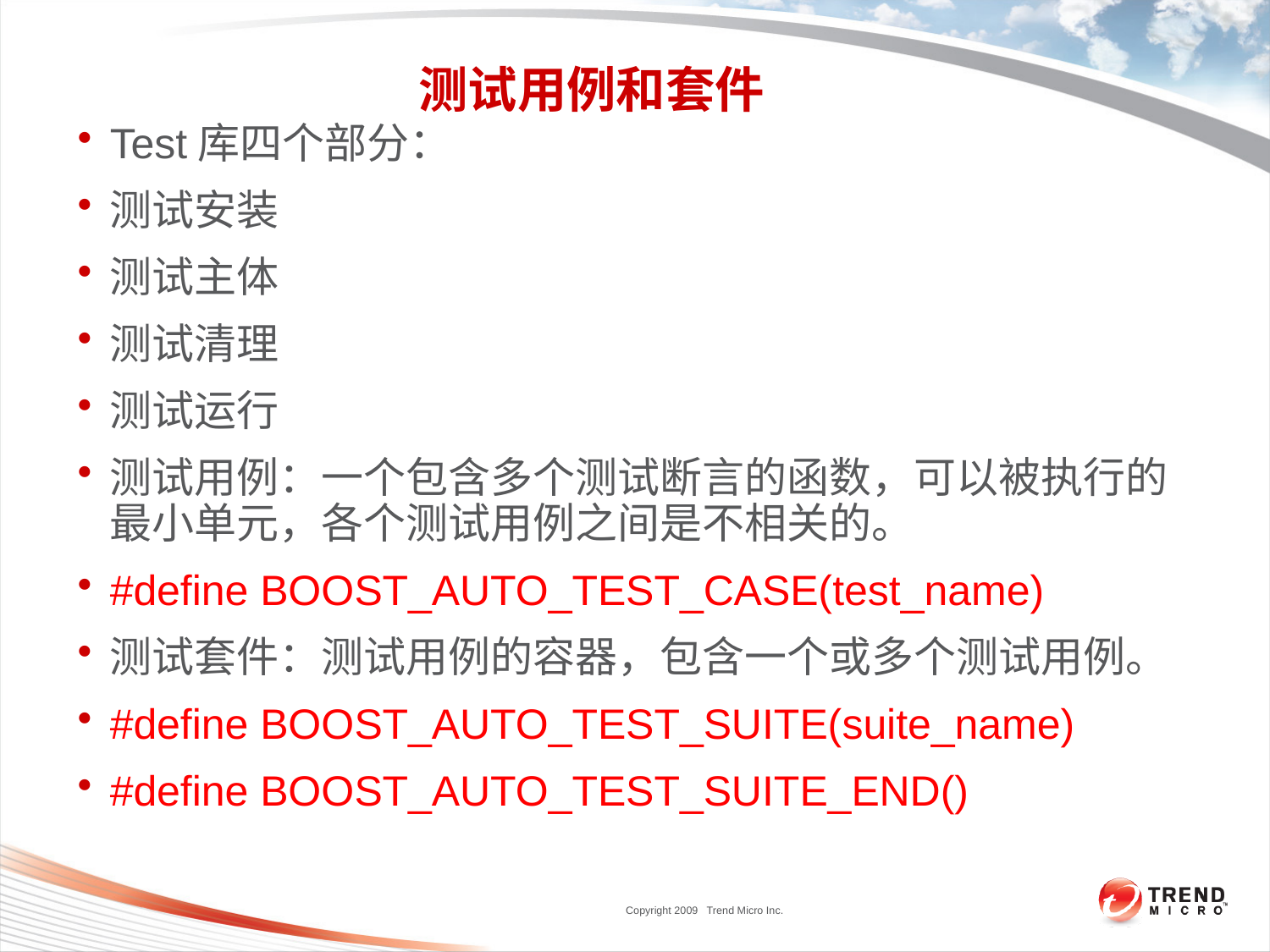

# 测试用例和套件
Test库四个部分：
测试安装
测试主体
测试清理
测试运行
测试用例：一个包含多个测试断言的函数，可以被执行的最小单元，各个测试用例之间是不相关的。
#define BOOST_AUTO_TEST_CASE(test_name)
测试套件：测试用例的容器，包含一个或多个测试用例。
#define BOOST_AUTO_TEST_SUITE(suite_name)
#define BOOST_AUTO_TEST_SUITE_END()